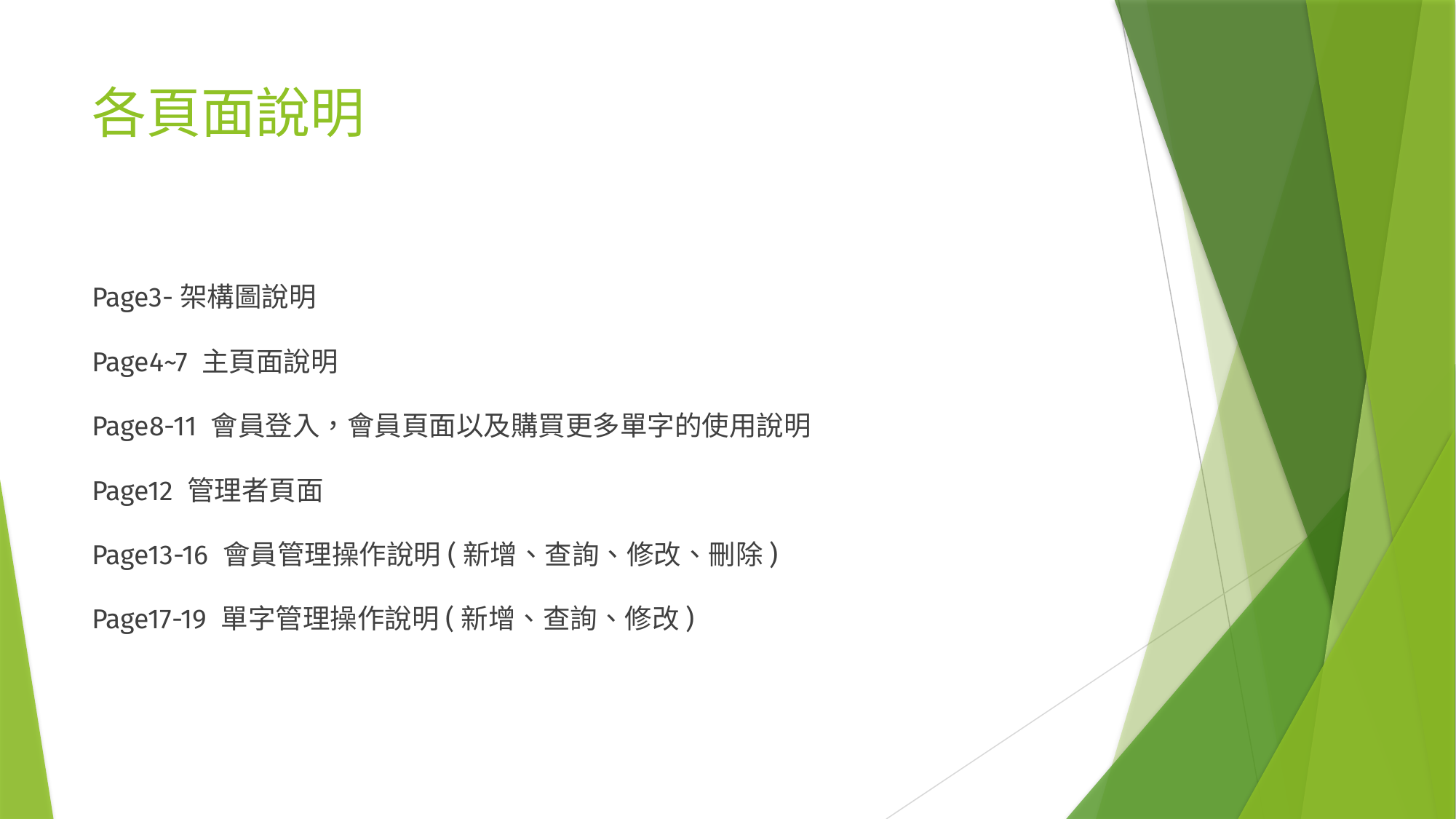

# 各頁面說明
Page3-架構圖說明
Page4~7 主頁面說明
Page8-11 會員登入，會員頁面以及購買更多單字的使用說明
Page12 管理者頁面
Page13-16 會員管理操作說明(新增、查詢、修改、刪除)
Page17-19 單字管理操作說明(新增、查詢、修改)